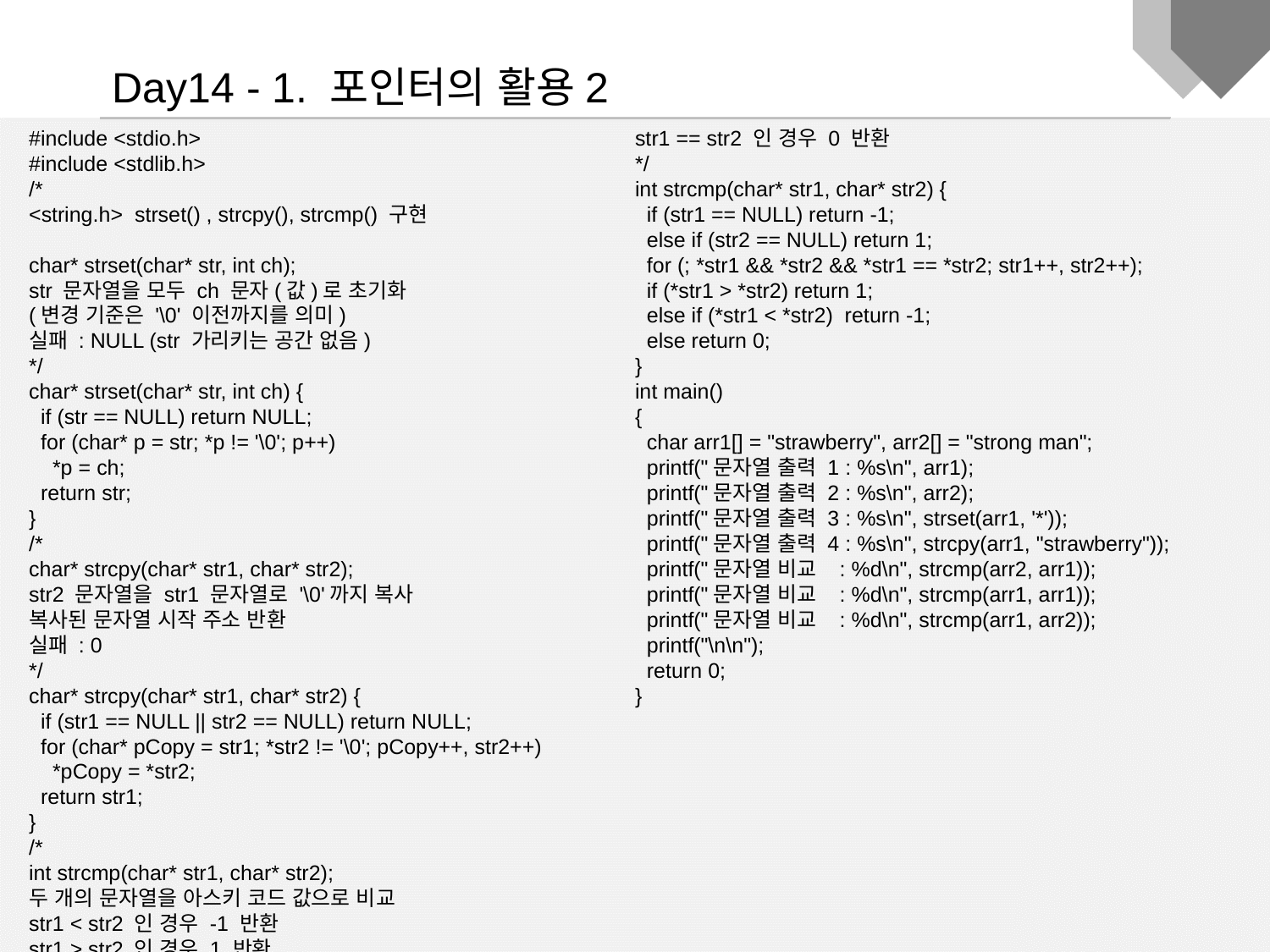

Day14 - 1. 포인터의 활용2
#include <stdio.h>
#include <stdlib.h>
/*
<string.h>  strset() , strcpy(), strcmp() 구현

char* strset(char* str, int ch);
str 문자열을 모두 ch 문자(값)로 초기화
(변경 기준은 '\0' 이전까지를 의미)
실패 : NULL (str 가리키는 공간 없음)
*/
char* strset(char* str, int ch) {
  if (str == NULL) return NULL;
  for (char* p = str; *p != '\0'; p++)
    *p = ch;
  return str;
}
/*
char* strcpy(char* str1, char* str2);
str2 문자열을 str1 문자열로 '\0'까지 복사
복사된 문자열 시작 주소 반환
실패 : 0
*/
char* strcpy(char* str1, char* str2) {
  if (str1 == NULL || str2 == NULL) return NULL;
  for (char* pCopy = str1; *str2 != '\0'; pCopy++, str2++)
    *pCopy = *str2;
  return str1;
}
/*
int strcmp(char* str1, char* str2);
두 개의 문자열을 아스키 코드 값으로 비교
str1 < str2 인 경우 -1 반환
str1 > str2 인 경우 1 반환
str1 == str2 인 경우 0 반환
*/
int strcmp(char* str1, char* str2) {
  if (str1 == NULL) return -1;
  else if (str2 == NULL) return 1;
  for (; *str1 && *str2 && *str1 == *str2; str1++, str2++);
  if (*str1 > *str2) return 1;
  else if (*str1 < *str2)  return -1;
  else return 0;
}
int main()
{
  char arr1[] = "strawberry", arr2[] = "strong man";
  printf("문자열 출력 1 : %s\n", arr1);
  printf("문자열 출력 2 : %s\n", arr2);
  printf("문자열 출력 3 : %s\n", strset(arr1, '*'));
  printf("문자열 출력 4 : %s\n", strcpy(arr1, "strawberry"));
  printf("문자열 비교   : %d\n", strcmp(arr2, arr1));
  printf("문자열 비교   : %d\n", strcmp(arr1, arr1));
  printf("문자열 비교   : %d\n", strcmp(arr1, arr2));
  printf("\n\n");
  return 0;
}